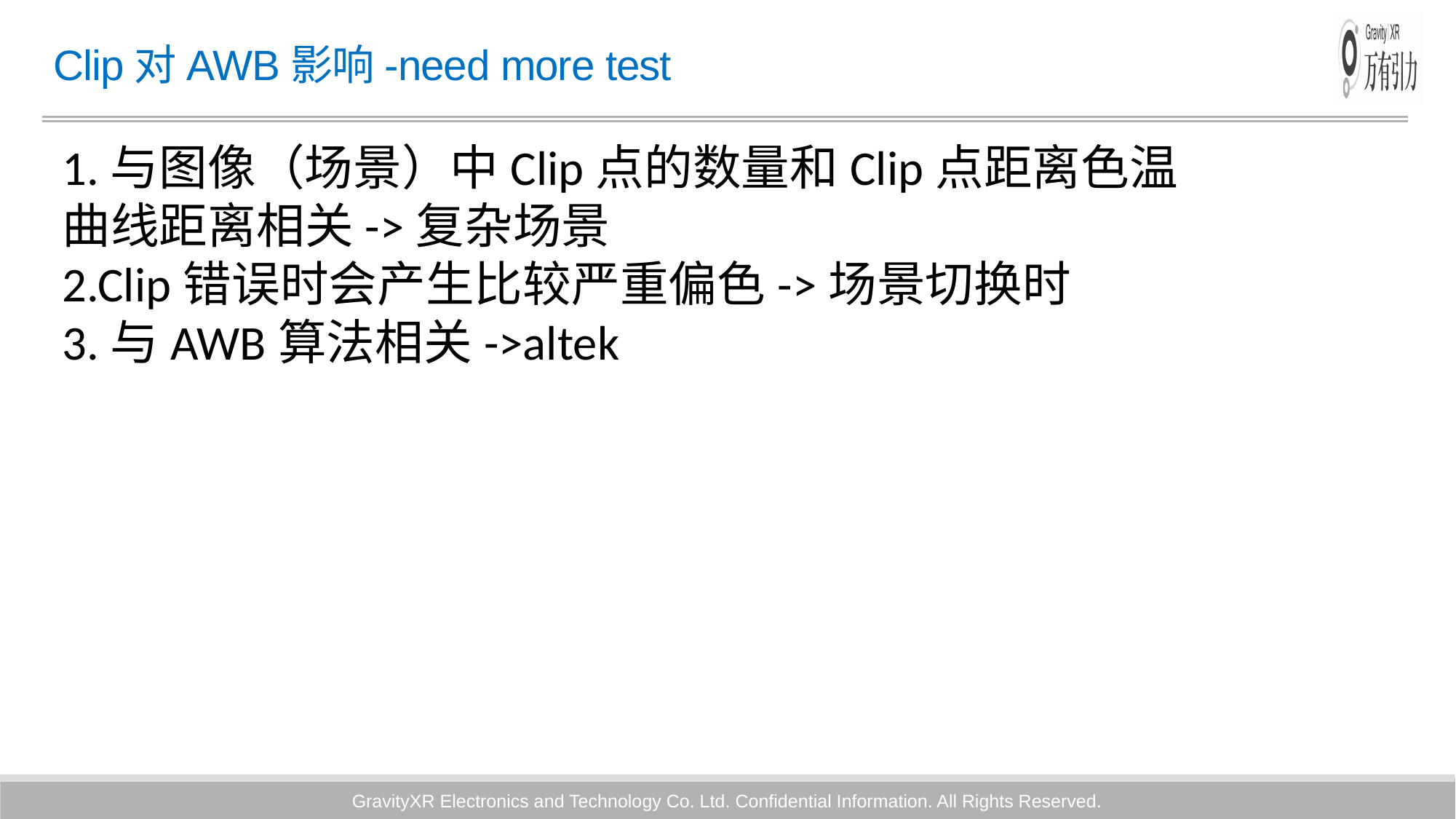

# Clip对AWB影响-need more test
1.与图像（场景）中Clip点的数量和Clip点距离色温曲线距离相关->复杂场景
2.Clip错误时会产生比较严重偏色->场景切换时
3.与AWB算法相关->altek